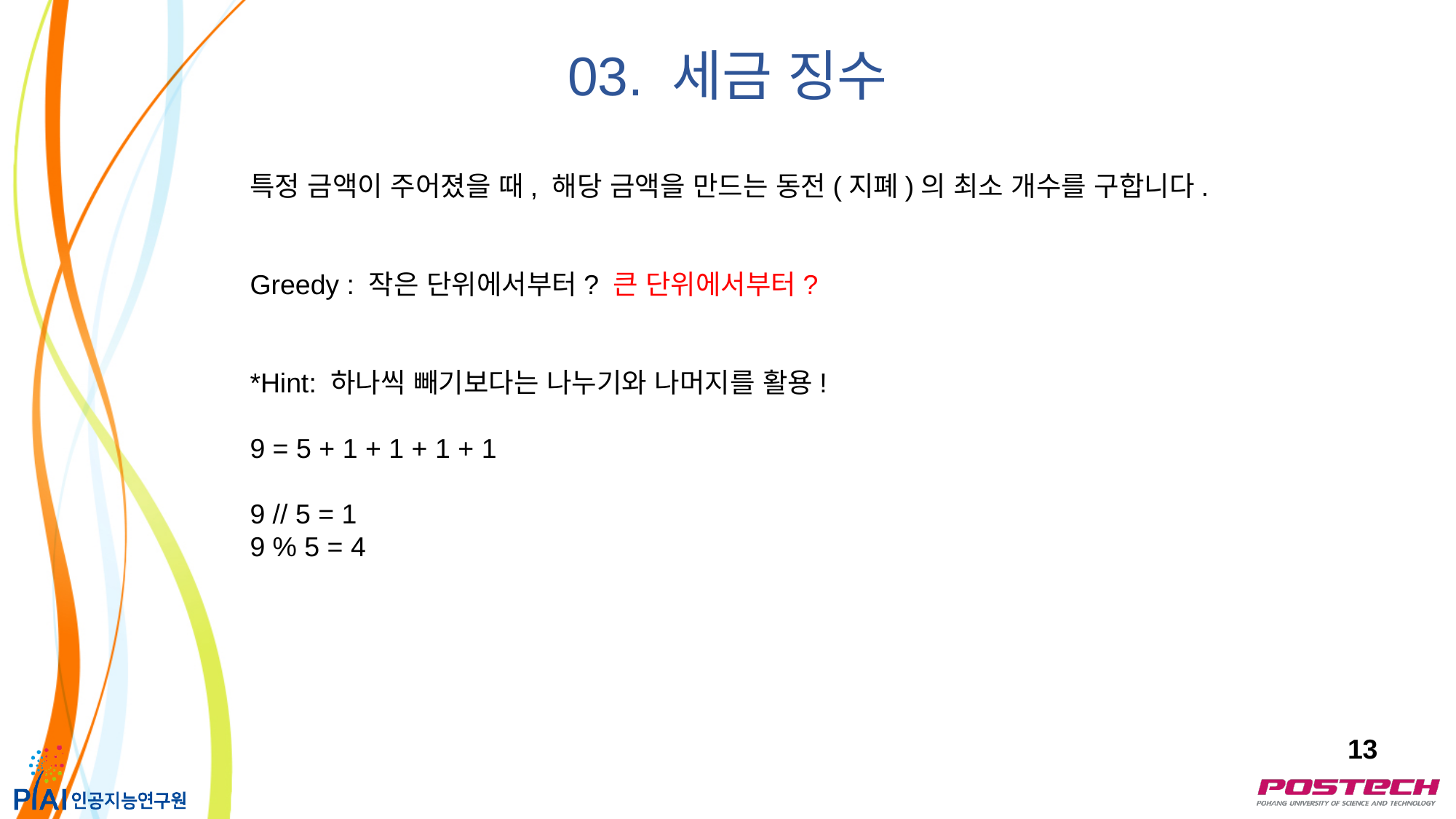

03. 세금 징수
특정 금액이 주어졌을 때, 해당 금액을 만드는 동전(지폐)의 최소 개수를 구합니다.

Greedy : 작은 단위에서부터? 큰 단위에서부터?

*Hint: 하나씩 빼기보다는 나누기와 나머지를 활용!

9 = 5 + 1 + 1 + 1 + 1

9 // 5 = 1
9 % 5 = 4